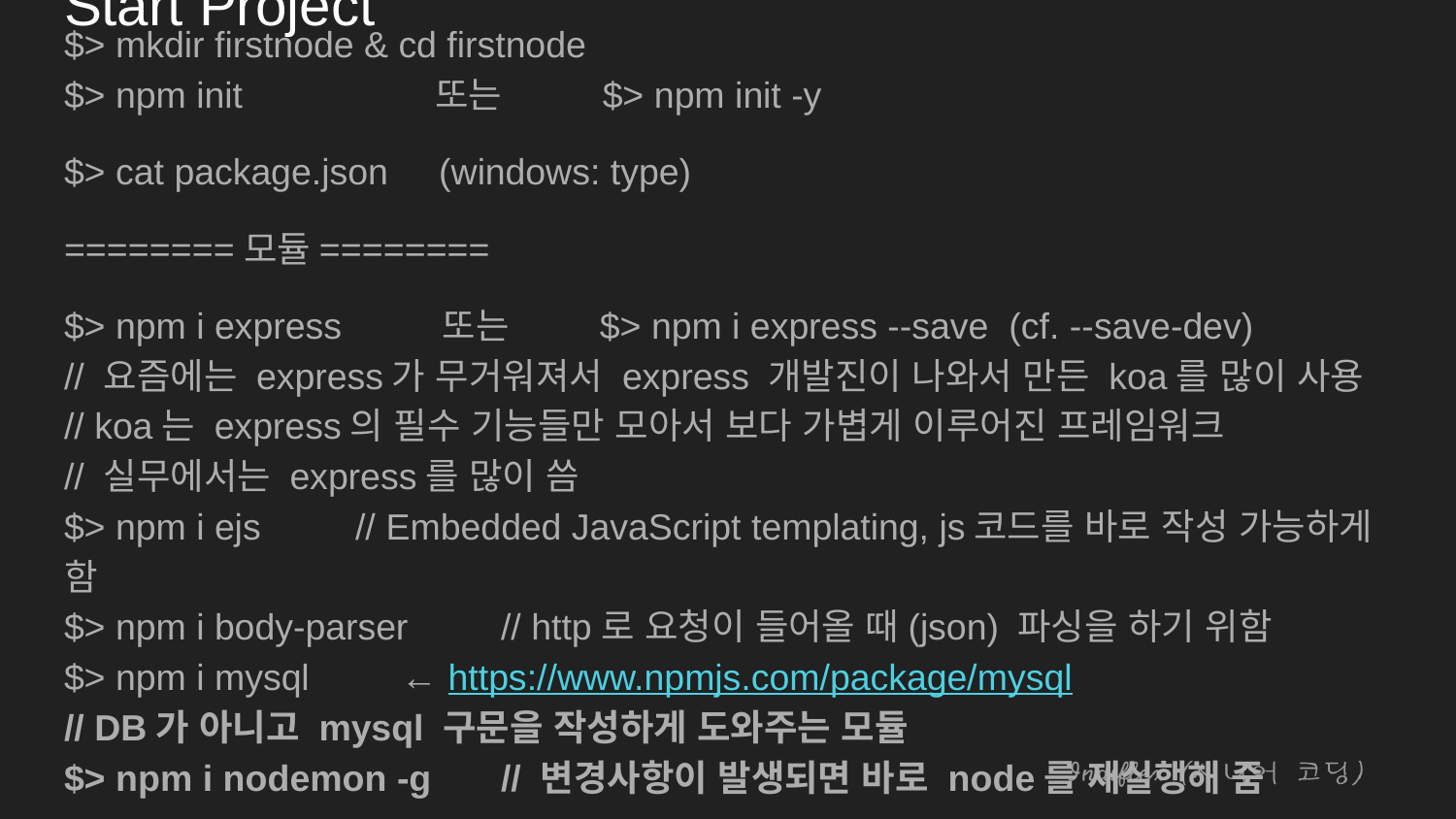

$> mkdir firstnode & cd firstnode
$> npm init                  또는         $> npm init -y
$> cat package.json     (windows: type)
========모듈========
$> npm i express         또는        $> npm i express --save  (cf. --save-dev)
// 요즘에는 express가 무거워져서 express 개발진이 나와서 만든 koa를 많이 사용
// koa는 express의 필수 기능들만 모아서 보다 가볍게 이루어진 프레임워크
// 실무에서는 express를 많이 씀
$> npm i ejs	// Embedded JavaScript templating, js코드를 바로 작성 가능하게 함
$> npm i body-parser	// http로 요청이 들어올 때(json) 파싱을 하기 위함
$> npm i mysql         ← https://www.npmjs.com/package/mysql
// DB가 아니고 mysql 구문을 작성하게 도와주는 모듈
$> npm i nodemon -g	// 변경사항이 발생되면 바로 node를 재실행해 줌
# Start Project